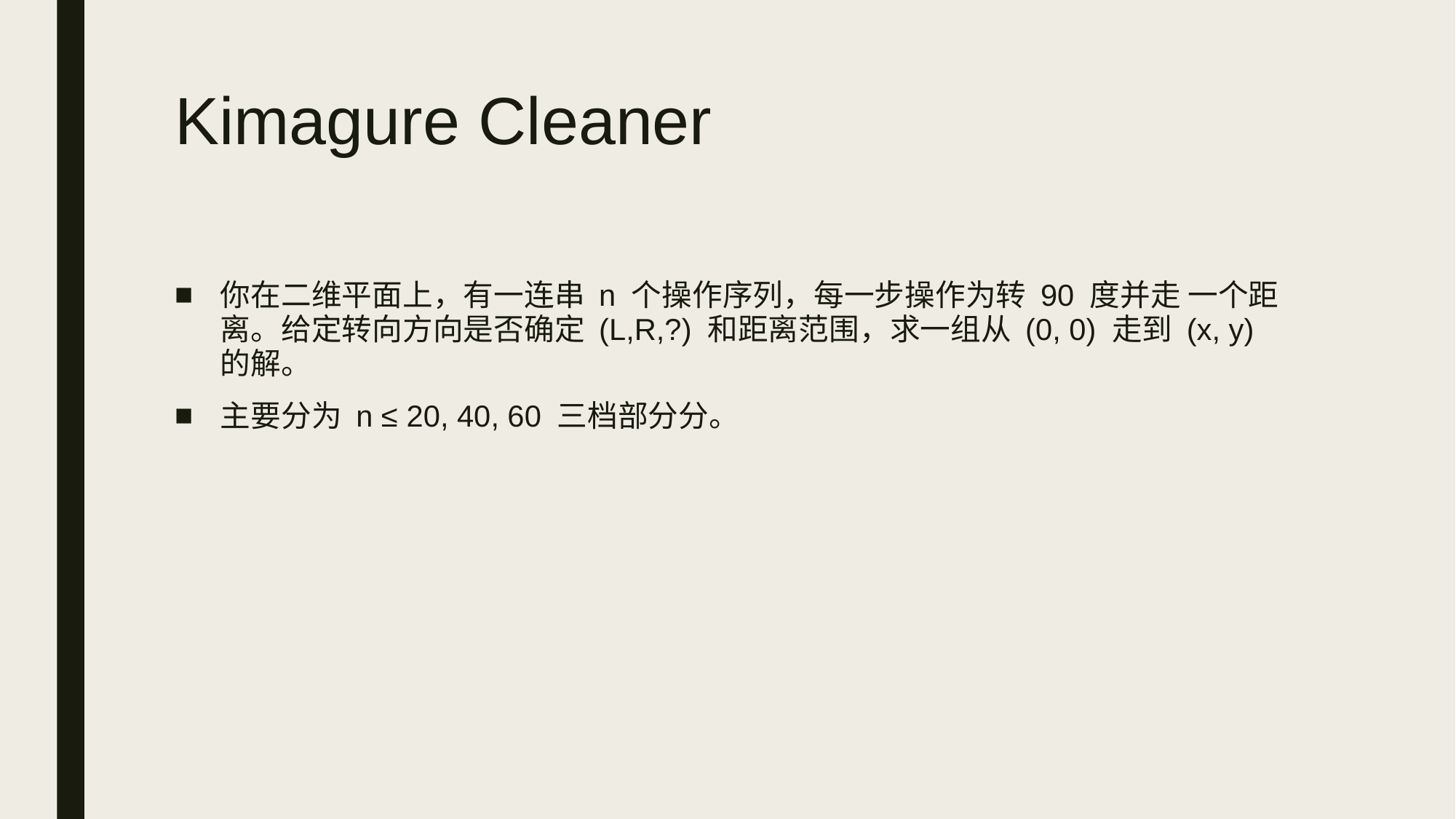

# Kimagure Cleaner
你在二维平面上，有一连串 n 个操作序列，每一步操作为转 90 度并走 一个距离。给定转向方向是否确定 (L,R,?) 和距离范围，求一组从 (0, 0) 走到 (x, y) 的解。
主要分为 n ≤ 20, 40, 60 三档部分分。